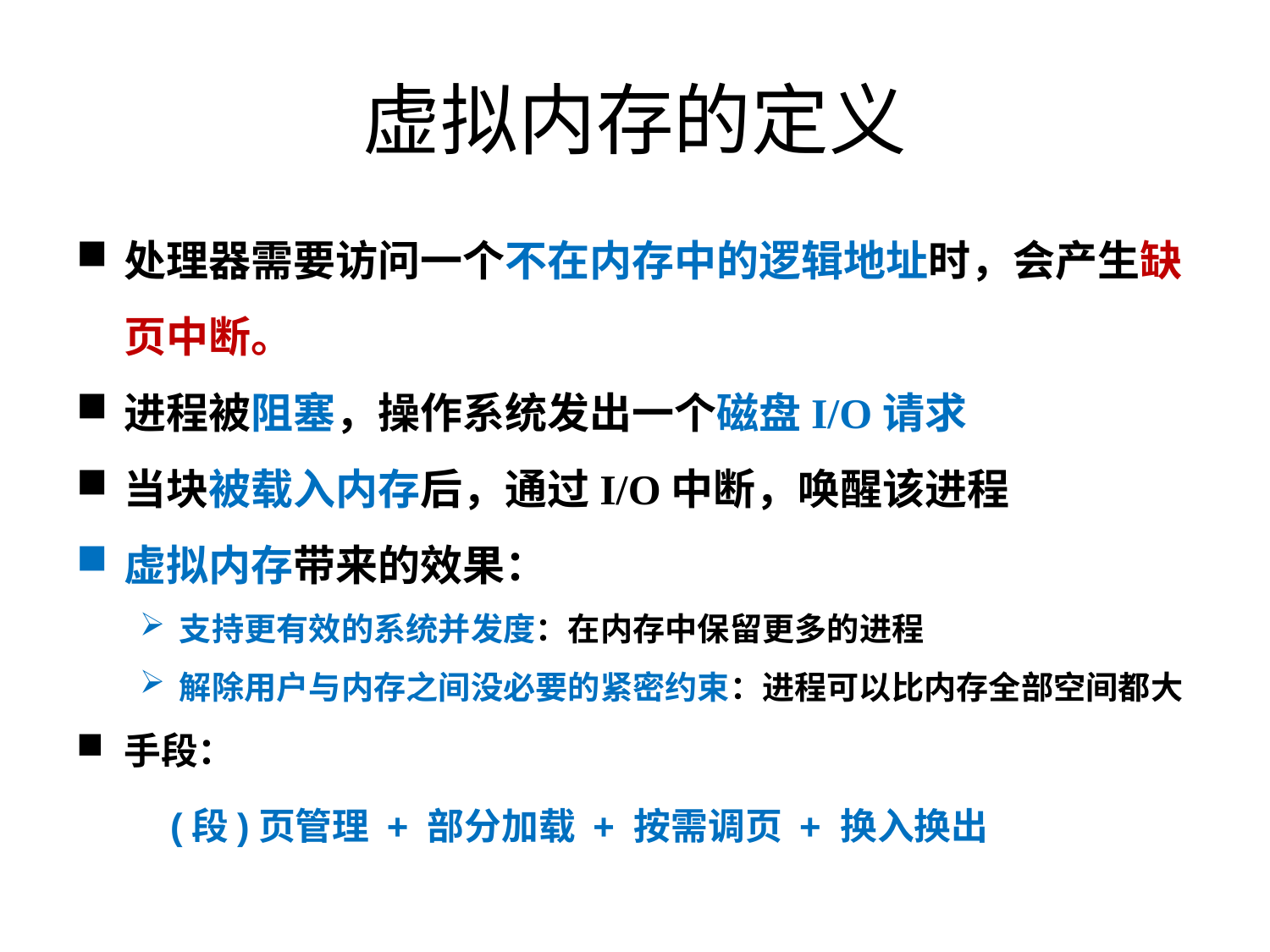

# 虚拟内存的定义
处理器需要访问一个不在内存中的逻辑地址时，会产生缺页中断。
进程被阻塞，操作系统发出一个磁盘I/O请求
当块被载入内存后，通过I/O中断，唤醒该进程
虚拟内存带来的效果：
支持更有效的系统并发度：在内存中保留更多的进程
解除用户与内存之间没必要的紧密约束：进程可以比内存全部空间都大
手段：
         (段)页管理 + 部分加载 + 按需调页 + 换入换出